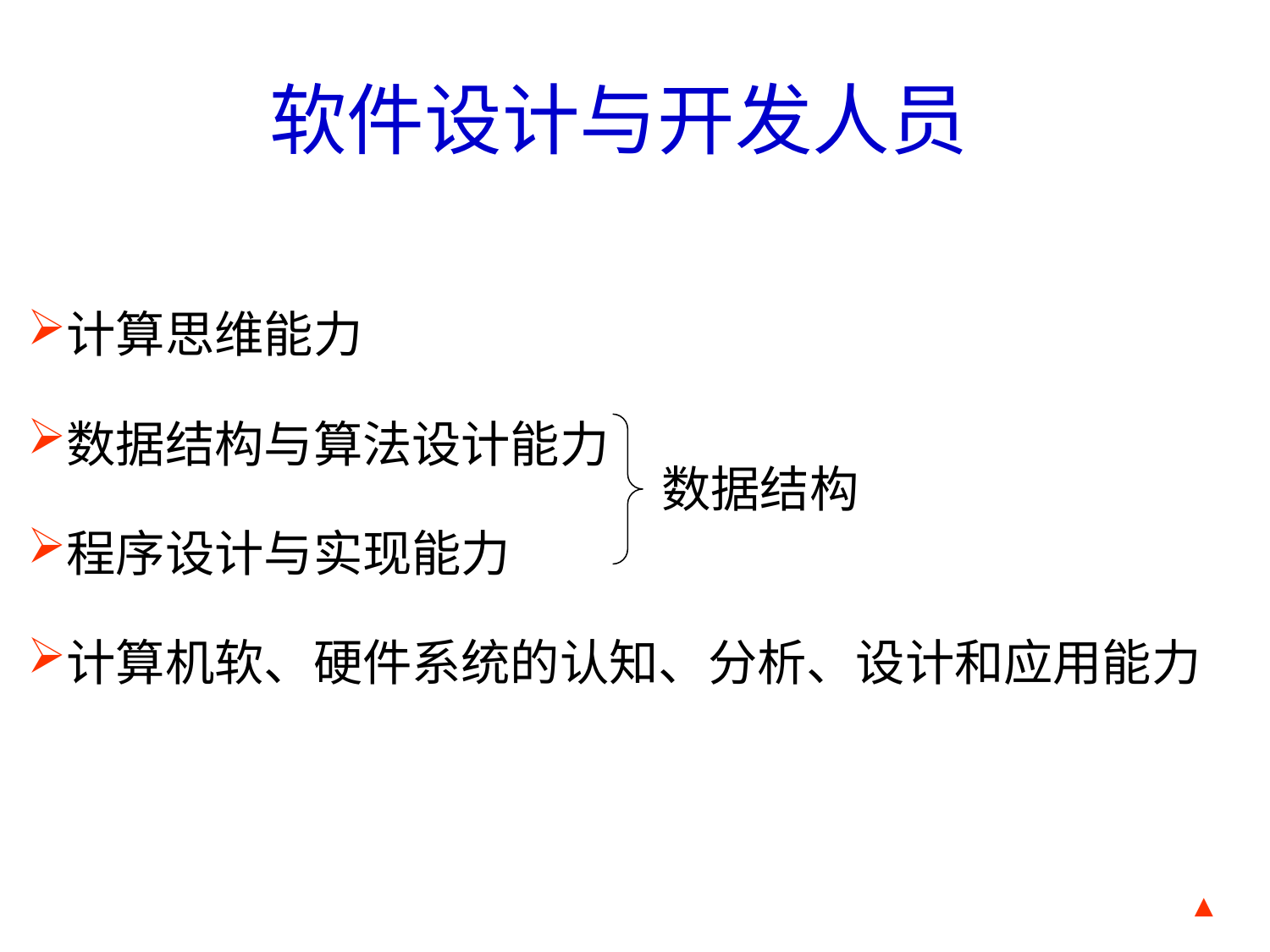

# 软件设计与开发人员

计算思维能力
数据结构与算法设计能力
程序设计与实现能力
计算机软、硬件系统的认知、分析、设计和应用能力

数据结构
▲